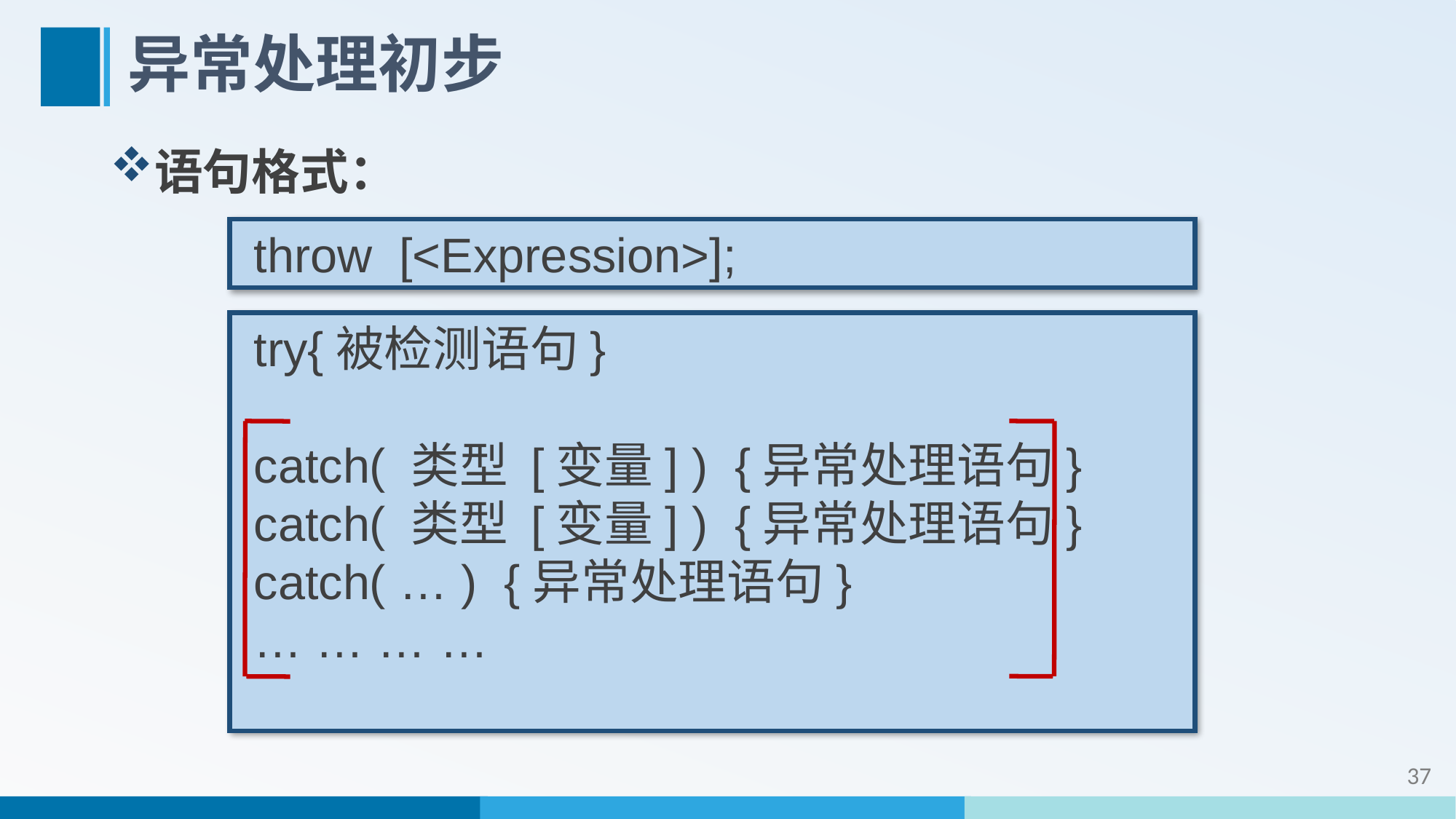

# 异常处理初步
语句格式：
 throw  [<Expression>];
 try{被检测语句}
 catch( 类型 [变量] )  {异常处理语句}
 catch( 类型 [变量] )  {异常处理语句}
 catch( … )  {异常处理语句}
 … … … …